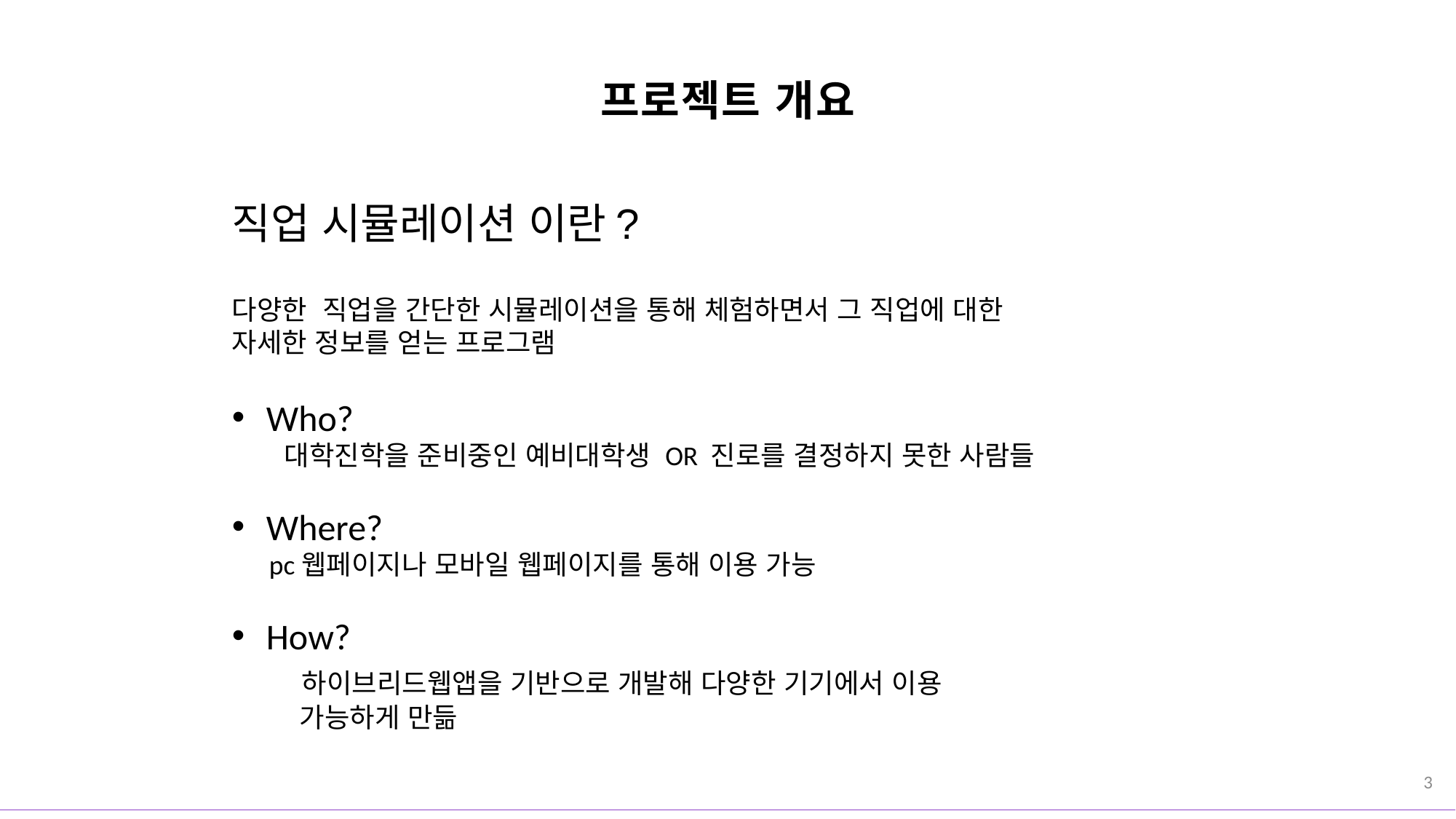

프로젝트 개요
직업 시뮬레이션 이란?
다양한  직업을 간단한 시뮬레이션을 통해 체험하면서 그 직업에 대한 자세한 정보를 얻는 프로그램

Who?
      대학진학을 준비중인 예비대학생 OR 진로를 결정하지 못한 사람들

Where?
      pc웹페이지나 모바일 웹페이지를 통해 이용 가능

How?
      하이브리드웹앱을 기반으로 개발해 다양한 기기에서 이용
        가능하게 만듦
3